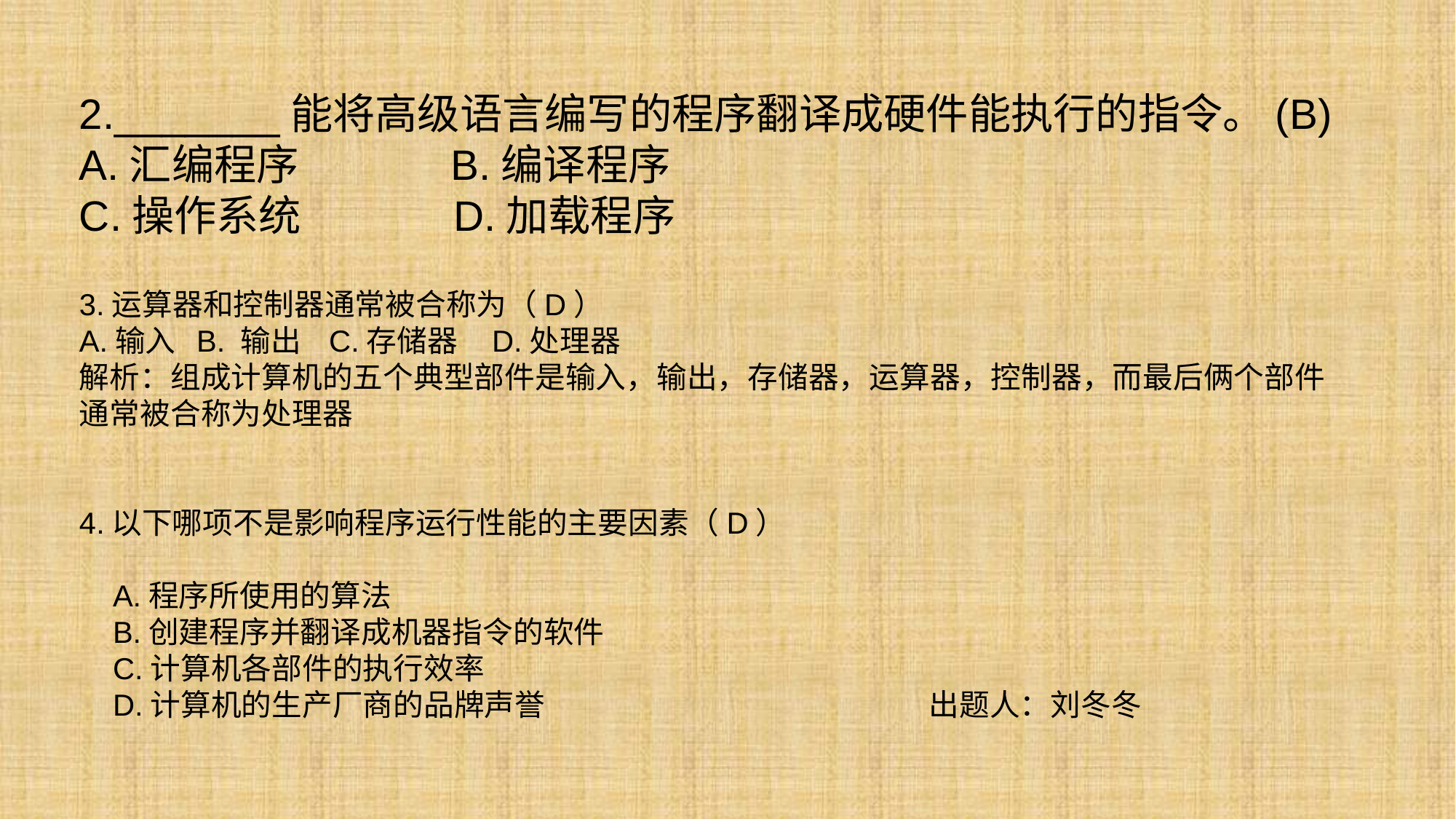

2._______能将高级语言编写的程序翻译成硬件能执行的指令。(B)
A.汇编程序               B.编译程序
C.操作系统               D.加载程序

3.运算器和控制器通常被合称为（D）
A.输入  B. 输出   C.存储器    D.处理器
解析：组成计算机的五个典型部件是输入，输出，存储器，运算器，控制器，而最后俩个部件通常被合称为处理器

4.以下哪项不是影响程序运行性能的主要因素（D）

    A.程序所使用的算法
    B.创建程序并翻译成机器指令的软件
    C.计算机各部件的执行效率
    D.计算机的生产厂商的品牌声誉                                                         出题人：刘冬冬